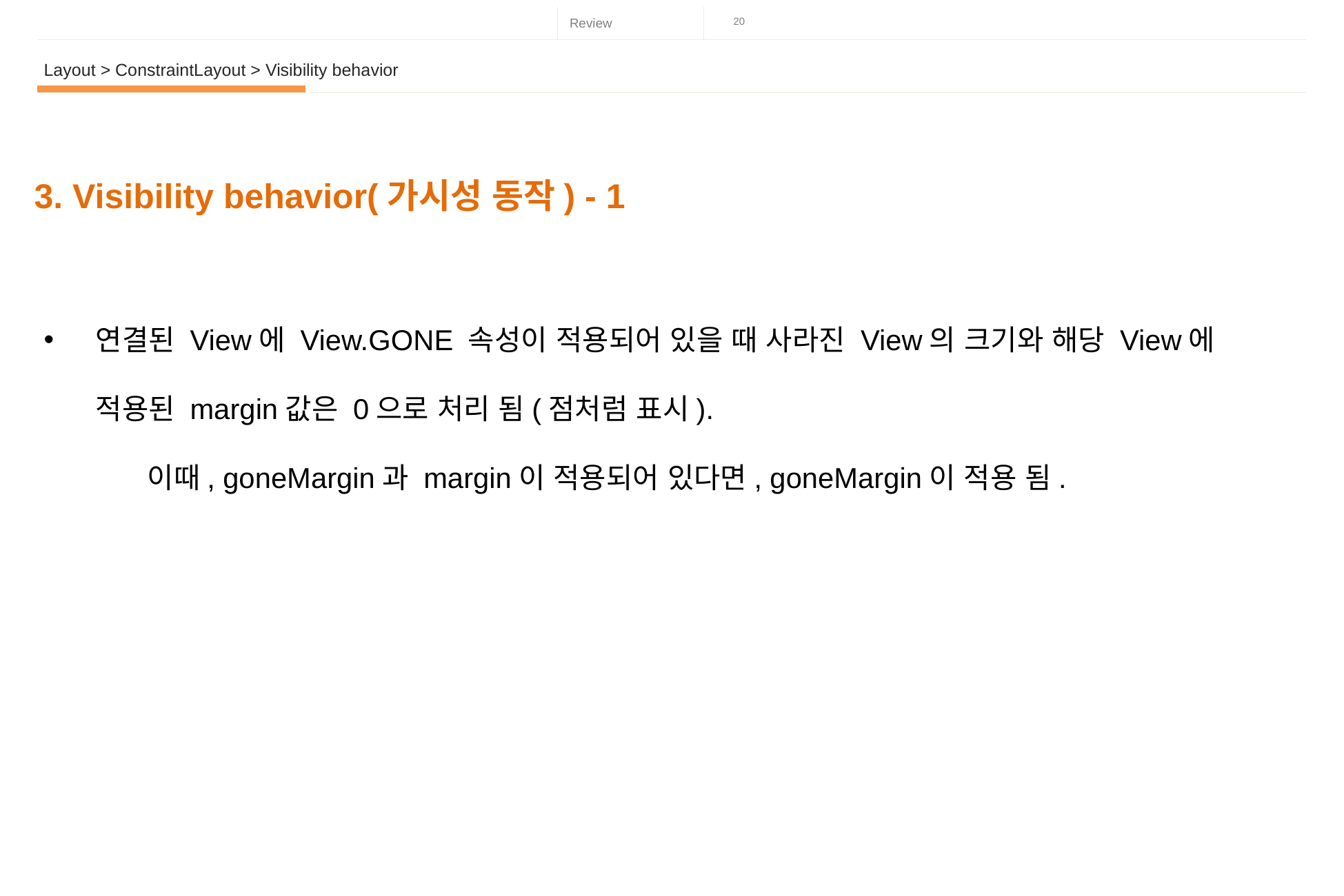

Layout > ConstraintLayout > Visibility behavior
3. Visibility behavior(가시성 동작) - 1
연결된 View에 View.GONE 속성이 적용되어 있을 때 사라진 View의 크기와 해당 View에 적용된 margin값은 0으로 처리 됨(점처럼 표시).
	이때, goneMargin과 margin이 적용되어 있다면, goneMargin이 적용 됨.